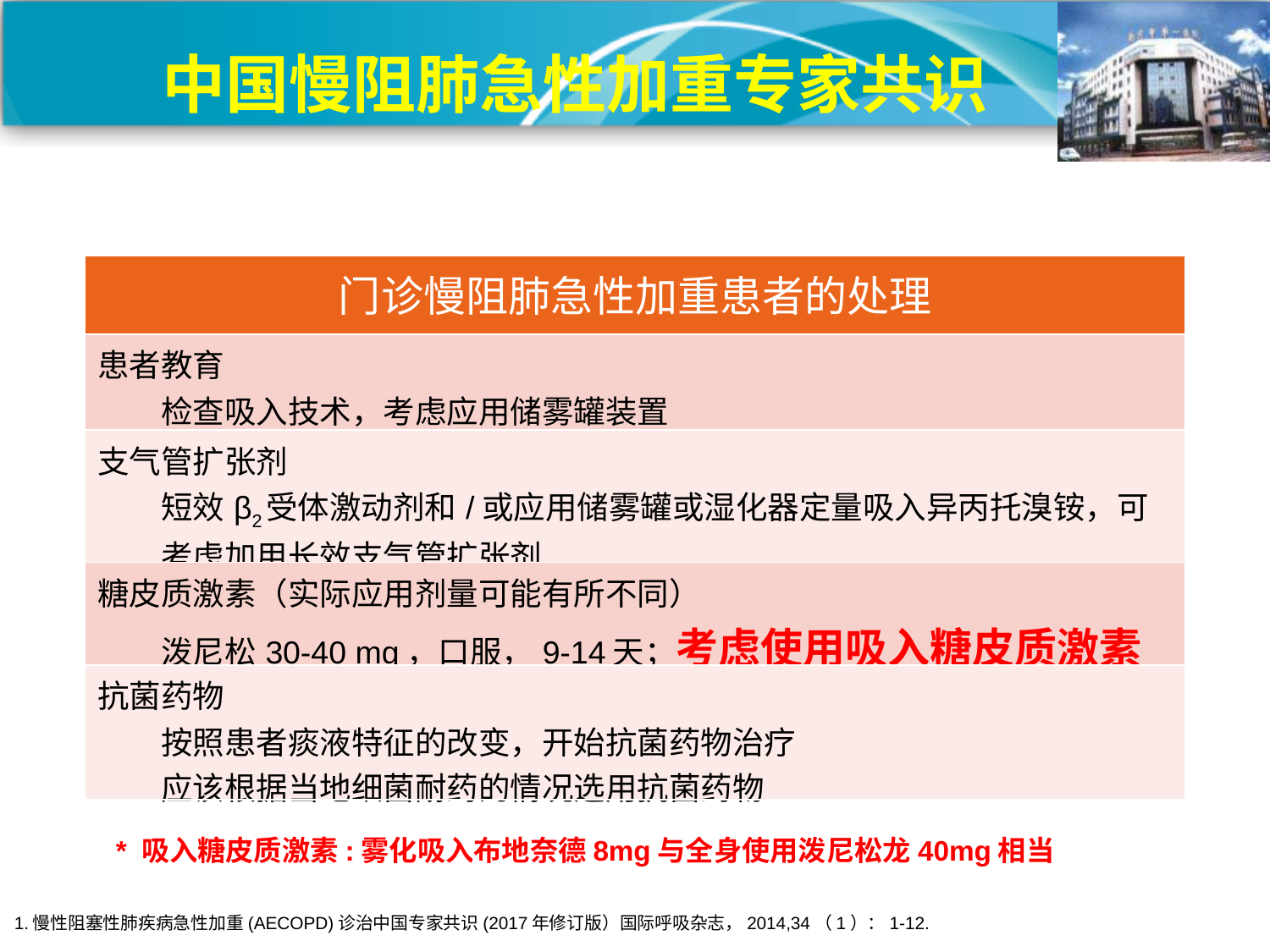

中国慢阻肺急性加重专家共识
| 门诊慢阻肺急性加重患者的处理 |
| --- |
| 患者教育 检查吸入技术，考虑应用储雾罐装置 |
| 支气管扩张剂 短效β2受体激动剂和/或应用储雾罐或湿化器定量吸入异丙托溴铵，可考虑加用长效支气管扩张剂 |
| 糖皮质激素（实际应用剂量可能有所不同） 泼尼松30-40 mg，口服，9-14天；考虑使用吸入糖皮质激素 |
| 抗菌药物 按照患者痰液特征的改变，开始抗菌药物治疗 应该根据当地细菌耐药的情况选用抗菌药物 |
* 吸入糖皮质激素:雾化吸入布地奈德8mg与全身使用泼尼松龙40mg相当
1.慢性阻塞性肺疾病急性加重(AECOPD)诊治中国专家共识(2017年修订版）国际呼吸杂志，2014,34（1）：1-12.